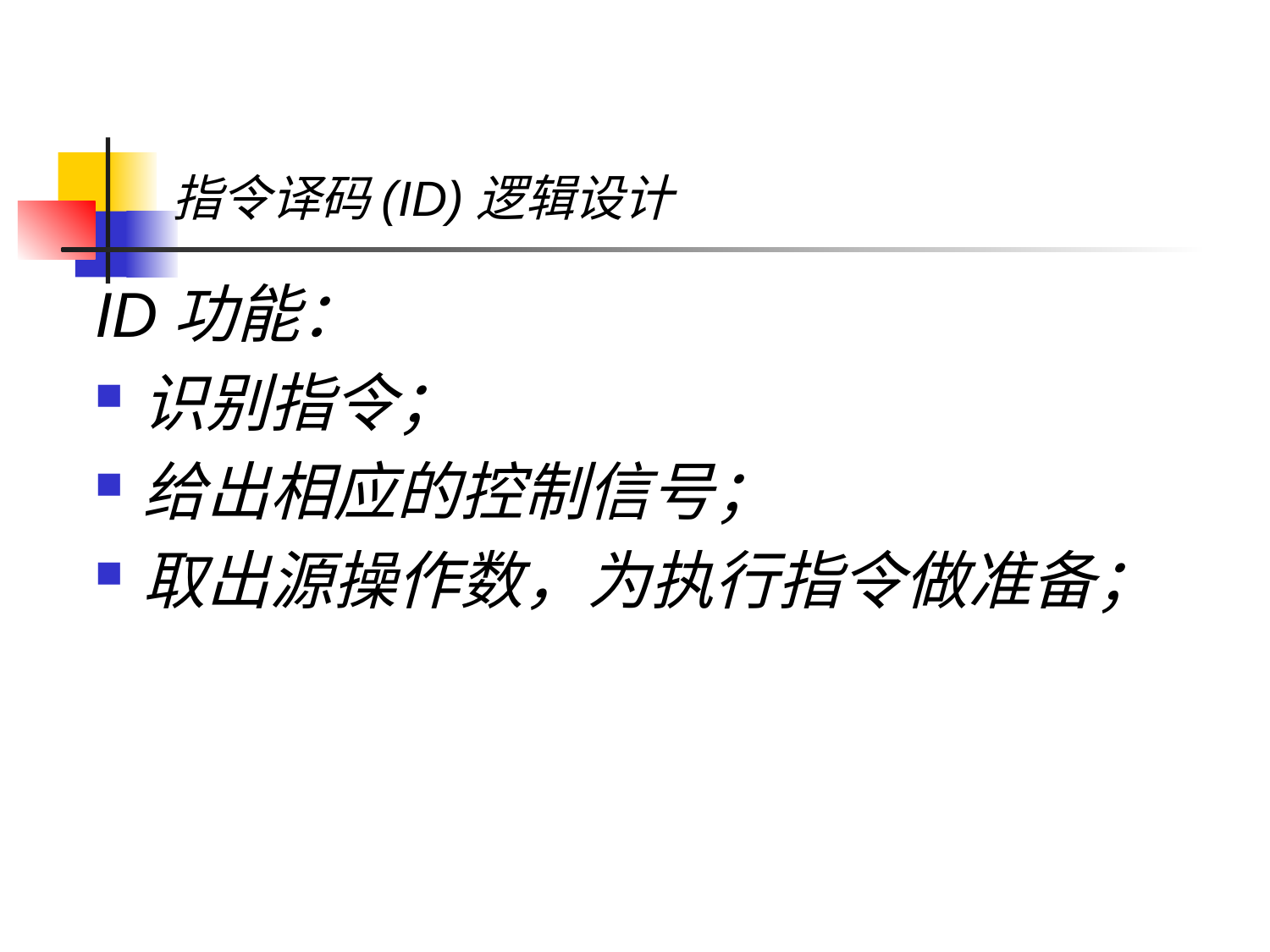

# 指令译码(ID)逻辑设计
ID功能：
识别指令；
给出相应的控制信号；
取出源操作数，为执行指令做准备；